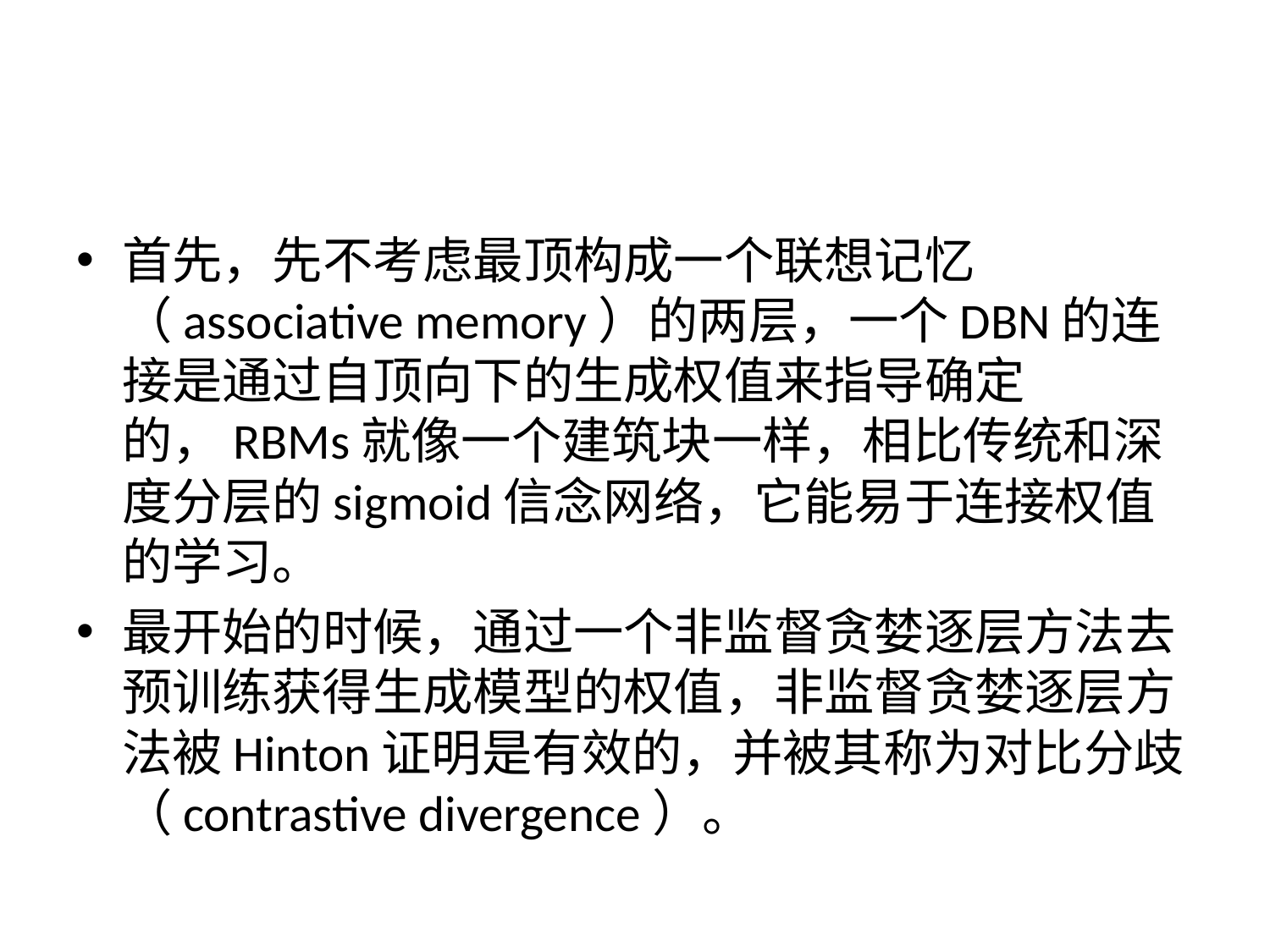

#
首先，先不考虑最顶构成一个联想记忆（associative memory）的两层，一个DBN的连接是通过自顶向下的生成权值来指导确定的，RBMs就像一个建筑块一样，相比传统和深度分层的sigmoid信念网络，它能易于连接权值的学习。
最开始的时候，通过一个非监督贪婪逐层方法去预训练获得生成模型的权值，非监督贪婪逐层方法被Hinton证明是有效的，并被其称为对比分歧（contrastive divergence）。